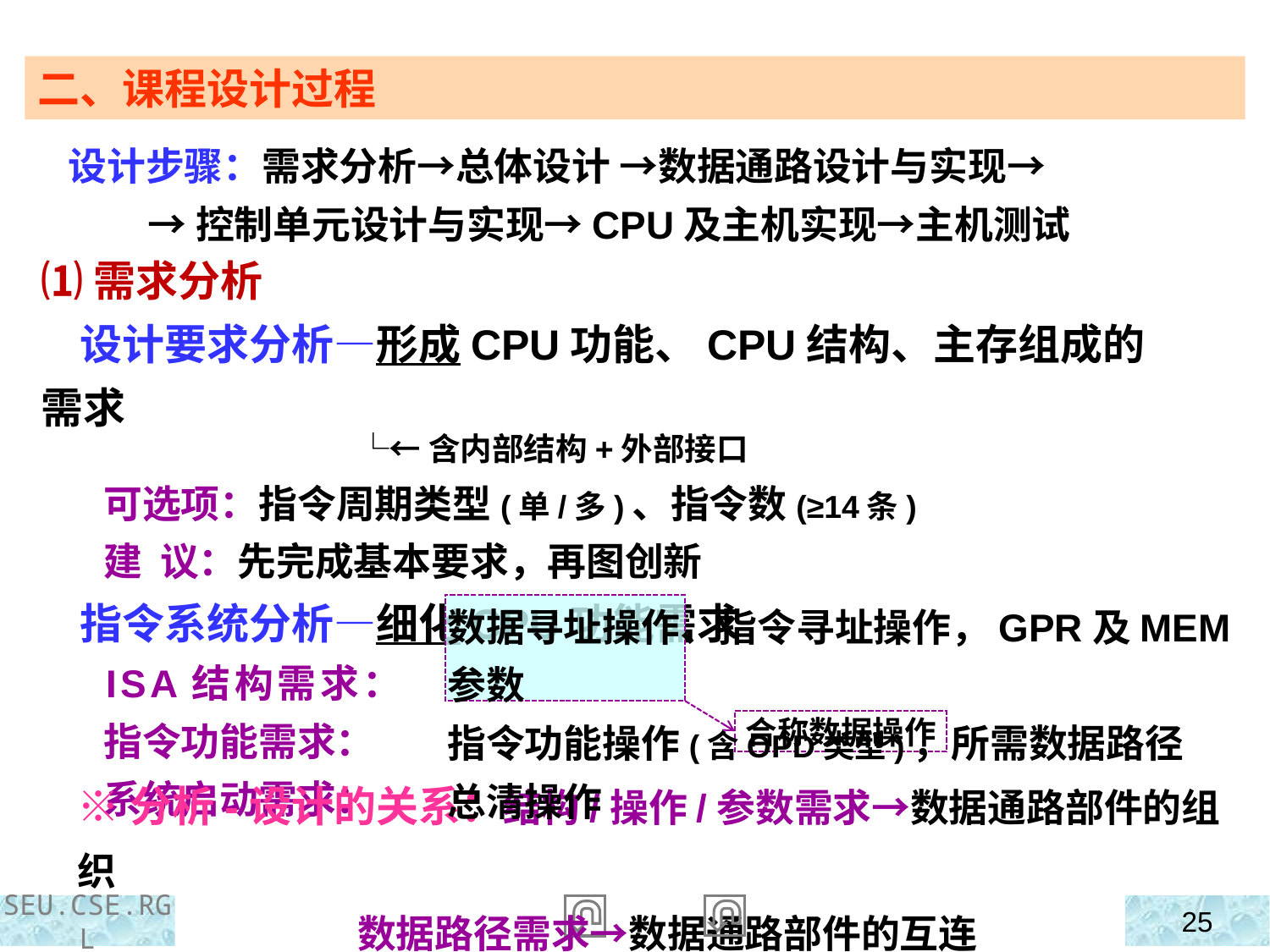

二、课程设计过程
  设计步骤：需求分析→总体设计 →数据通路设计与实现→
            →控制单元设计与实现→CPU及主机实现→主机测试
⑴需求分析
   设计要求分析—形成CPU功能、CPU结构、主存组成的需求
                                            └←含内部结构+外部接口
      可选项：指令周期类型(单/多)、指令数(≥14条)
      建  议：先完成基本要求，再图创新
   指令系统分析—细化CPU功能需求
      ISA结构需求：
      指令功能需求：
      系统启动需求：
数据寻址操作、指令寻址操作，GPR及MEM参数
指令功能操作(含OPD类型)，所需数据路径
总清操作

合称数据操作
※分析-设计的关系：结构/操作/参数需求→数据通路部件的组织
                        数据路径需求→数据通路部件的互连

SEU.CSE.RGL

25